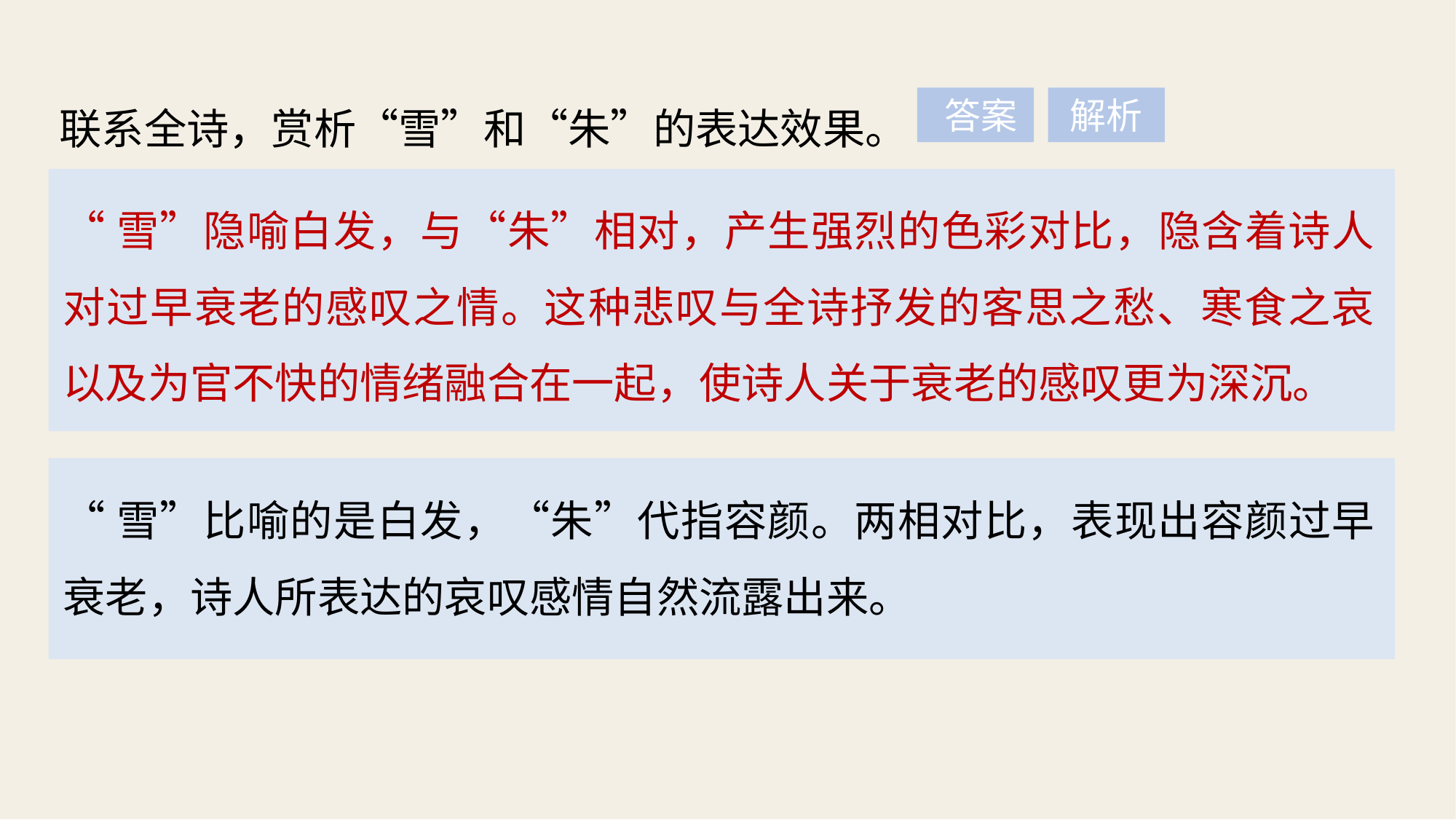

联系全诗，赏析“雪”和“朱”的表达效果。
解析
 答案

“雪”隐喻白发，与“朱”相对，产生强烈的色彩对比，隐含着诗人对过早衰老的感叹之情。这种悲叹与全诗抒发的客思之愁、寒食之哀以及为官不快的情绪融合在一起，使诗人关于衰老的感叹更为深沉。

“雪”比喻的是白发，“朱”代指容颜。两相对比，表现出容颜过早衰老，诗人所表达的哀叹感情自然流露出来。